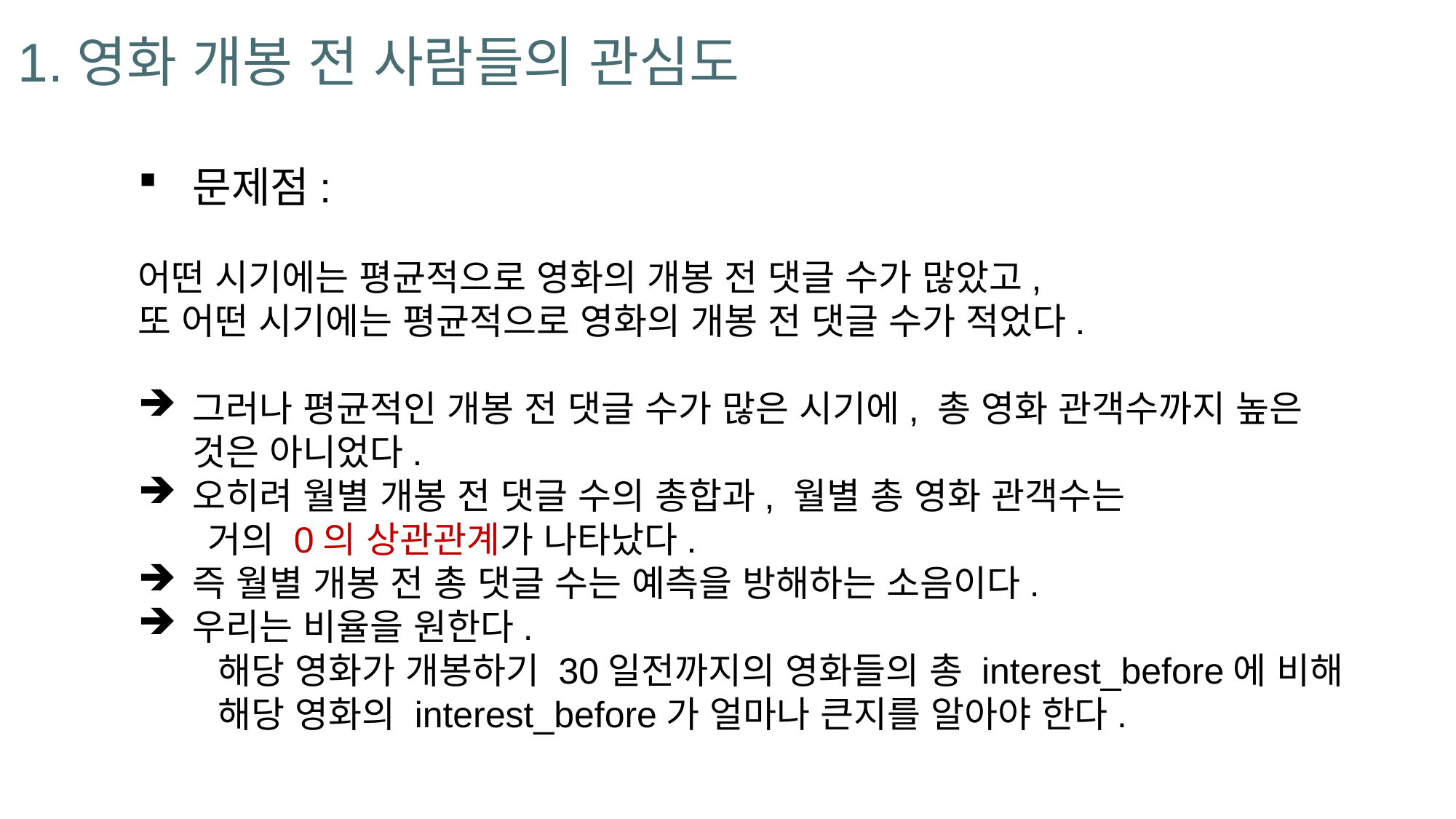

1.영화 개봉 전 사람들의 관심도
문제점:

어떤 시기에는 평균적으로 영화의 개봉 전 댓글 수가 많았고,
또 어떤 시기에는 평균적으로 영화의 개봉 전 댓글 수가 적었다.

그러나 평균적인 개봉 전 댓글 수가 많은 시기에, 총 영화 관객수까지 높은 것은 아니었다.
오히려 월별 개봉 전 댓글 수의 총합과, 월별 총 영화 관객수는
      거의 0의 상관관계가 나타났다.
즉 월별 개봉 전 총 댓글 수는 예측을 방해하는 소음이다.
우리는 비율을 원한다.
       해당 영화가 개봉하기 30일전까지의 영화들의 총 interest_before에 비해
       해당 영화의 interest_before가 얼마나 큰지를 알아야 한다.